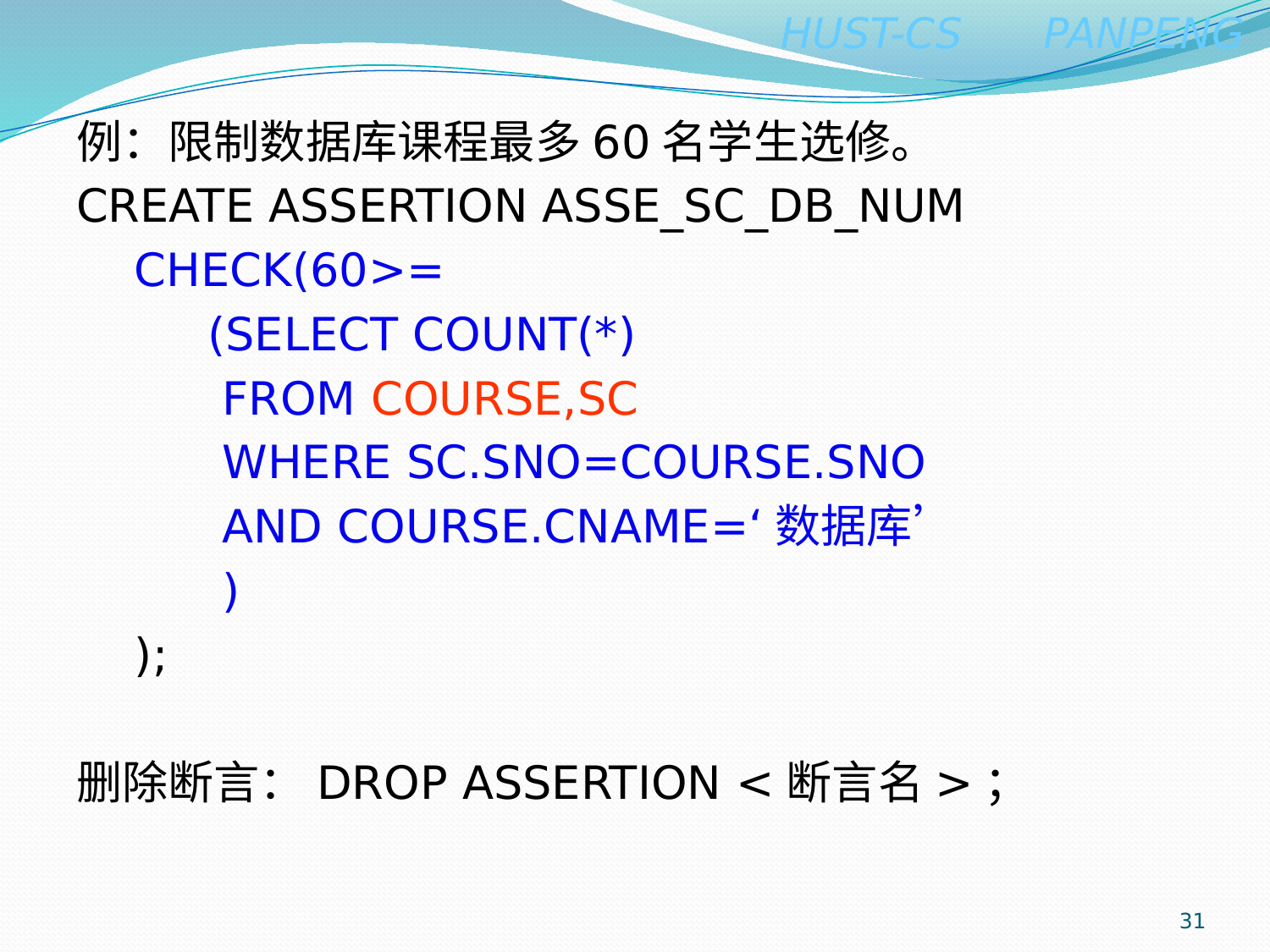

例：限制数据库课程最多60名学生选修。
CREATE ASSERTION ASSE_SC_DB_NUM
    CHECK(60>=
         (SELECT COUNT(*)
          FROM COURSE,SC
          WHERE SC.SNO=COURSE.SNO
          AND COURSE.CNAME=‘数据库’
          )
    );

删除断言：DROP ASSERTION <断言名>；
31